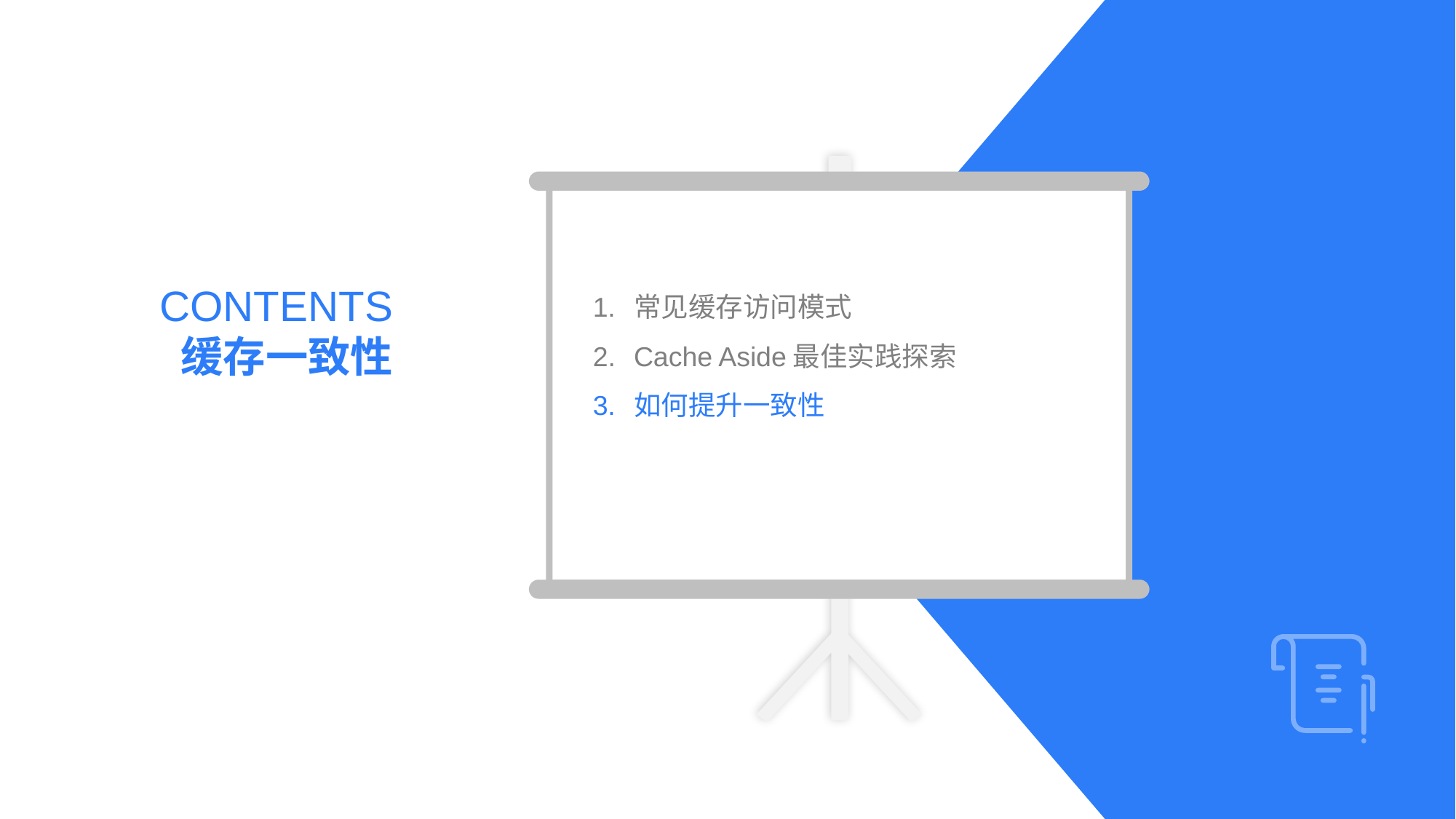

CONTE NTS
缓存一致性
常见缓存访问模式
Cache Aside最佳实践探索
如何提升一致性